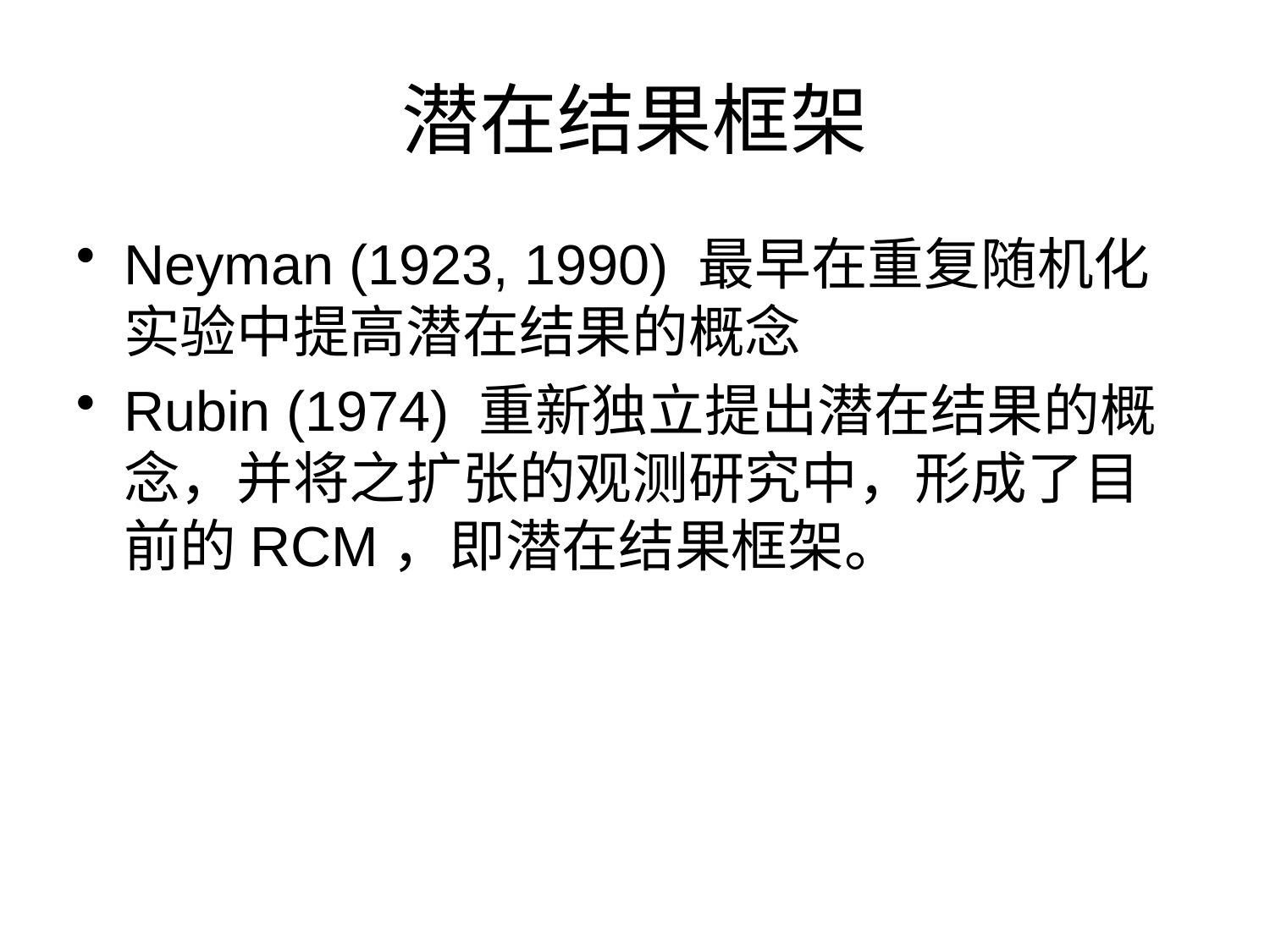

# 潜在结果框架
Neyman (1923, 1990) 最早在重复随机化实验中提高潜在结果的概念
Rubin (1974) 重新独立提出潜在结果的概念，并将之扩张的观测研究中，形成了目前的RCM，即潜在结果框架。